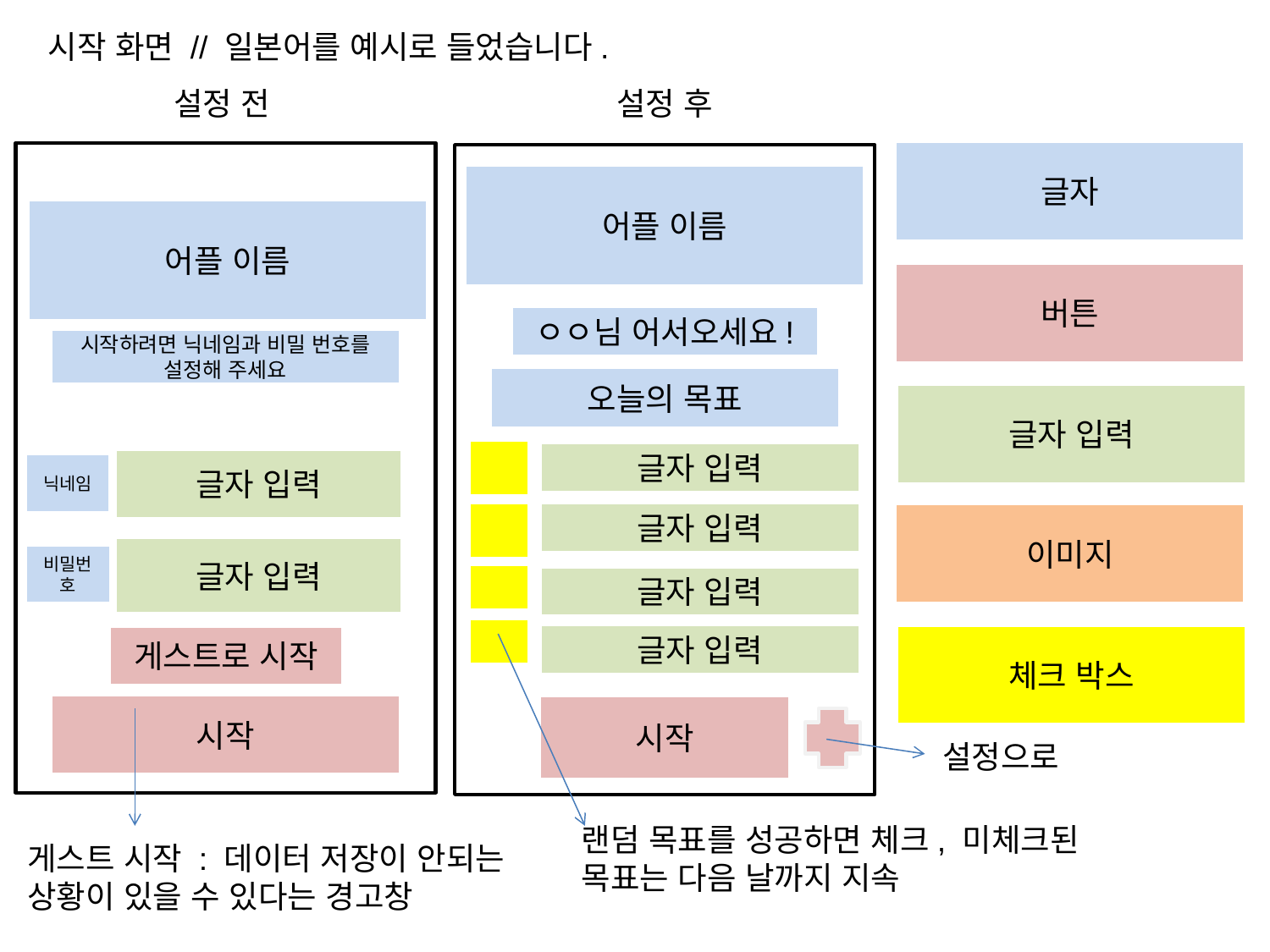

시작 화면 // 일본어를 예시로 들었습니다.
설정 전
설정 후
글자

어플 이름
어플 이름
버튼
ㅇㅇ님 어서오세요!
시작하려면 닉네임과 비밀 번호를 설정해 주세요
오늘의 목표
글자 입력

글자 입력
글자 입력
닉네임

글자 입력
이미지
글자 입력
비밀번호

글자 입력

글자 입력
체크 박스
게스트로 시작
시작
시작

설정으로
랜덤 목표를 성공하면 체크, 미체크된 목표는 다음 날까지 지속
게스트 시작 : 데이터 저장이 안되는 상황이 있을 수 있다는 경고창